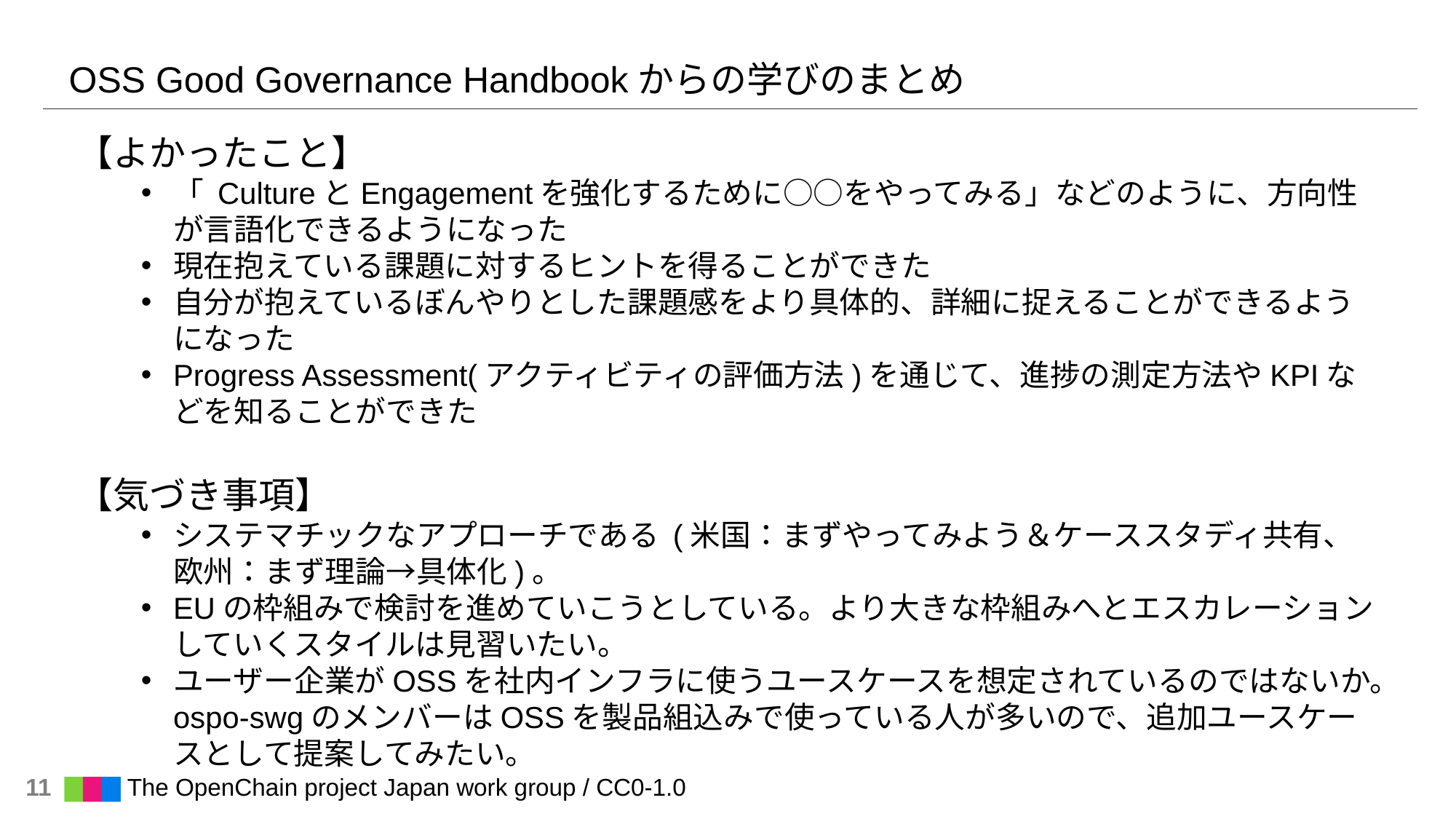

# OSS Good Governance Handbookからの学びのまとめ
【よかったこと】
「 CultureとEngagementを強化するために○○をやってみる」などのように、方向性が言語化できるようになった
現在抱えている課題に対するヒントを得ることができた
自分が抱えているぼんやりとした課題感をより具体的、詳細に捉えることができるようになった
Progress Assessment(アクティビティの評価方法)を通じて、進捗の測定方法やKPIなどを知ることができた

【気づき事項】
システマチックなアプローチである (米国：まずやってみよう＆ケーススタディ共有、欧州：まず理論→具体化)。
EUの枠組みで検討を進めていこうとしている。より大きな枠組みへとエスカレーションしていくスタイルは見習いたい。
ユーザー企業がOSSを社内インフラに使うユースケースを想定されているのではないか。ospo-swgのメンバーはOSSを製品組込みで使っている人が多いので、追加ユースケースとして提案してみたい。